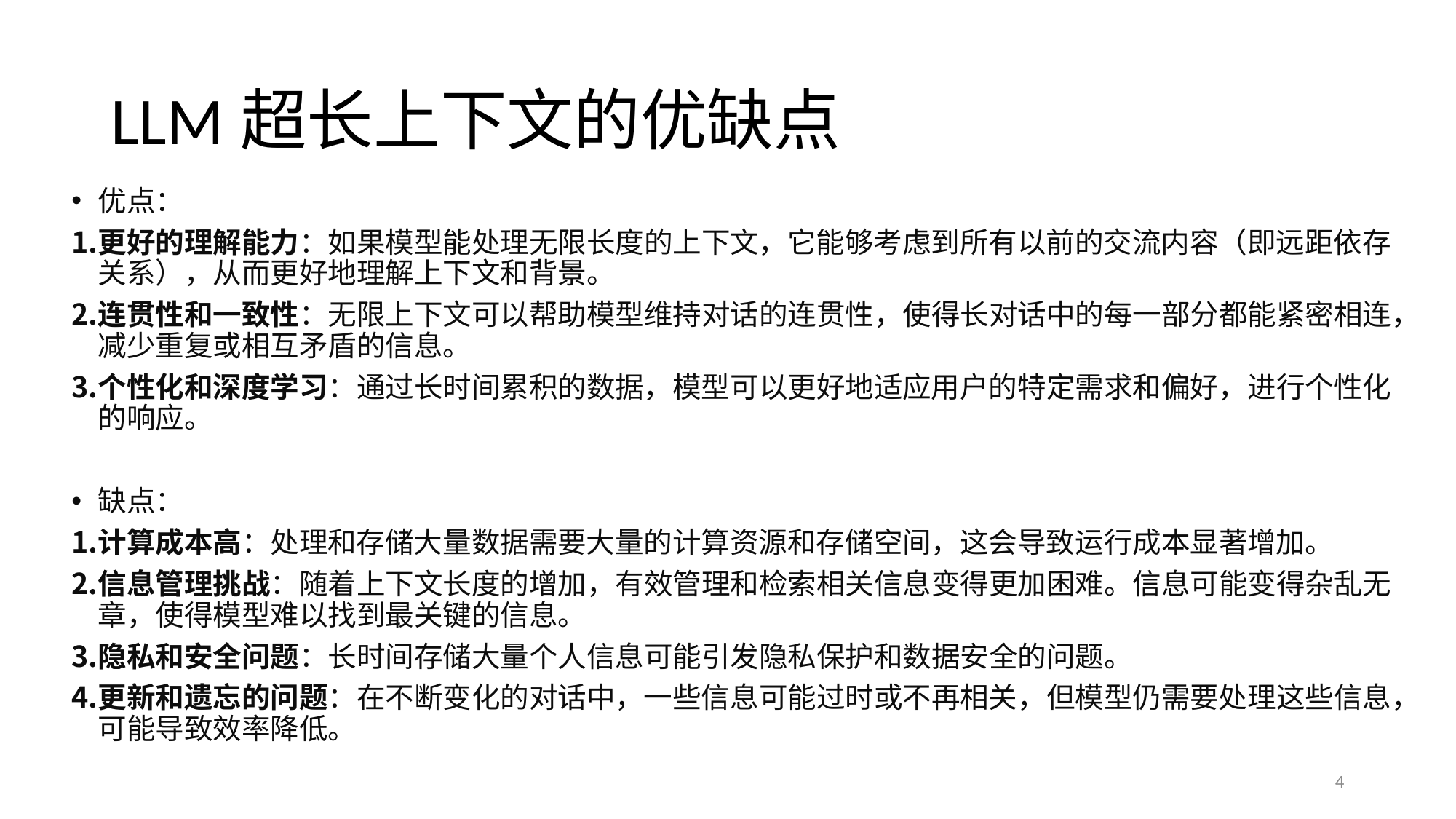

# LLM超长上下文的优缺点
优点：
更好的理解能力：如果模型能处理无限长度的上下文，它能够考虑到所有以前的交流内容（即远距依存关系），从而更好地理解上下文和背景。
连贯性和一致性：无限上下文可以帮助模型维持对话的连贯性，使得长对话中的每一部分都能紧密相连，减少重复或相互矛盾的信息。
个性化和深度学习：通过长时间累积的数据，模型可以更好地适应用户的特定需求和偏好，进行个性化的响应。

缺点：
计算成本高：处理和存储大量数据需要大量的计算资源和存储空间，这会导致运行成本显著增加。
信息管理挑战：随着上下文长度的增加，有效管理和检索相关信息变得更加困难。信息可能变得杂乱无章，使得模型难以找到最关键的信息。
隐私和安全问题：长时间存储大量个人信息可能引发隐私保护和数据安全的问题。
更新和遗忘的问题：在不断变化的对话中，一些信息可能过时或不再相关，但模型仍需要处理这些信息，可能导致效率降低。
4